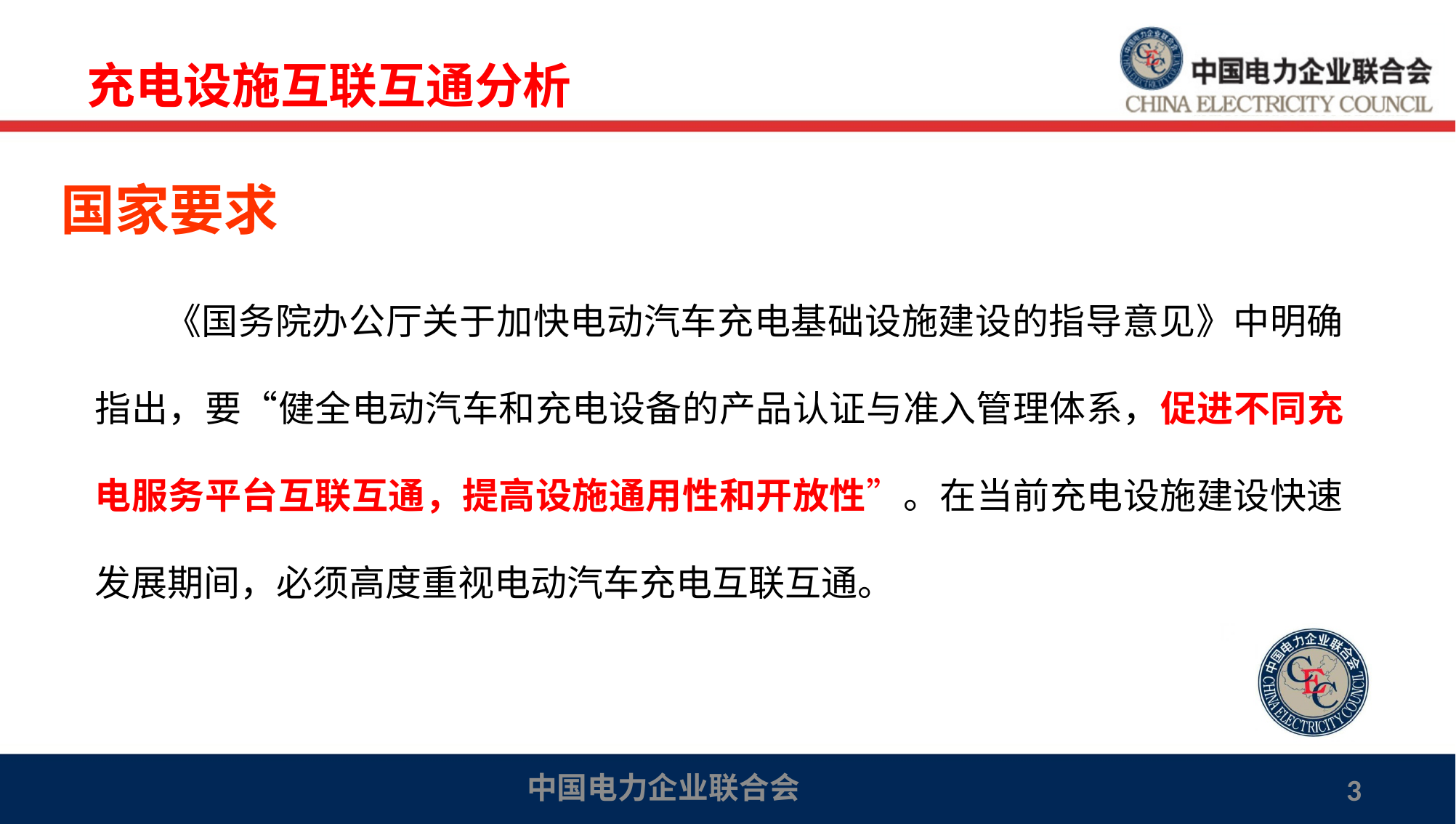

充电设施互联互通分析
国家要求
       《国务院办公厅关于加快电动汽车充电基础设施建设的指导意见》中明确指出，要“健全电动汽车和充电设备的产品认证与准入管理体系，促进不同充电服务平台互联互通，提高设施通用性和开放性”。在当前充电设施建设快速发展期间，必须高度重视电动汽车充电互联互通。
中国电力企业联合会
3